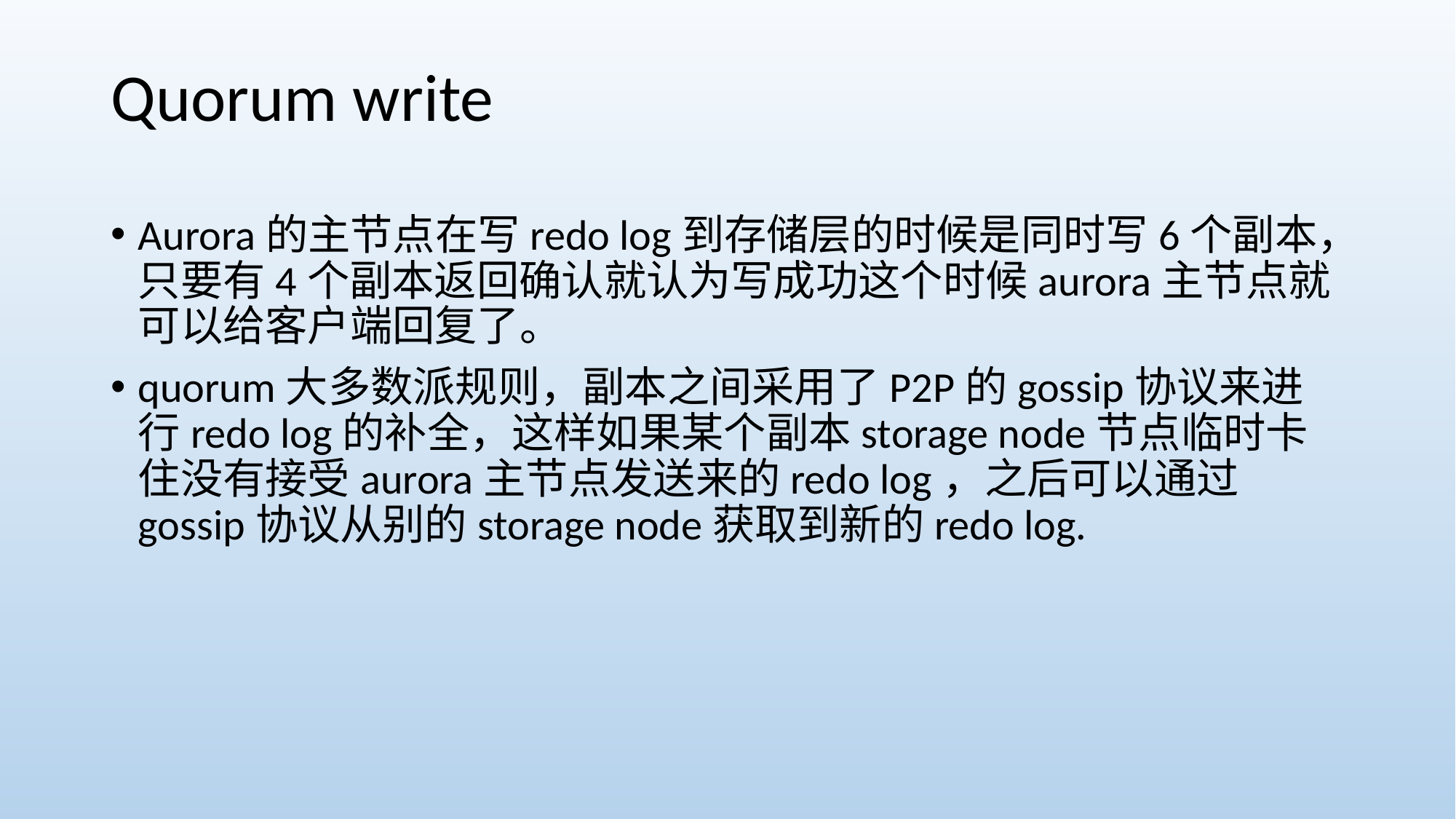

# Quorum write
Aurora的主节点在写redo log到存储层的时候是同时写6个副本，只要有4个副本返回确认就认为写成功这个时候aurora主节点就可以给客户端回复了。
quorum大多数派规则，副本之间采用了P2P的gossip协议来进行redo log的补全，这样如果某个副本storage node节点临时卡住没有接受aurora主节点发送来的redo log，之后可以通过gossip协议从别的storage node获取到新的redo log.